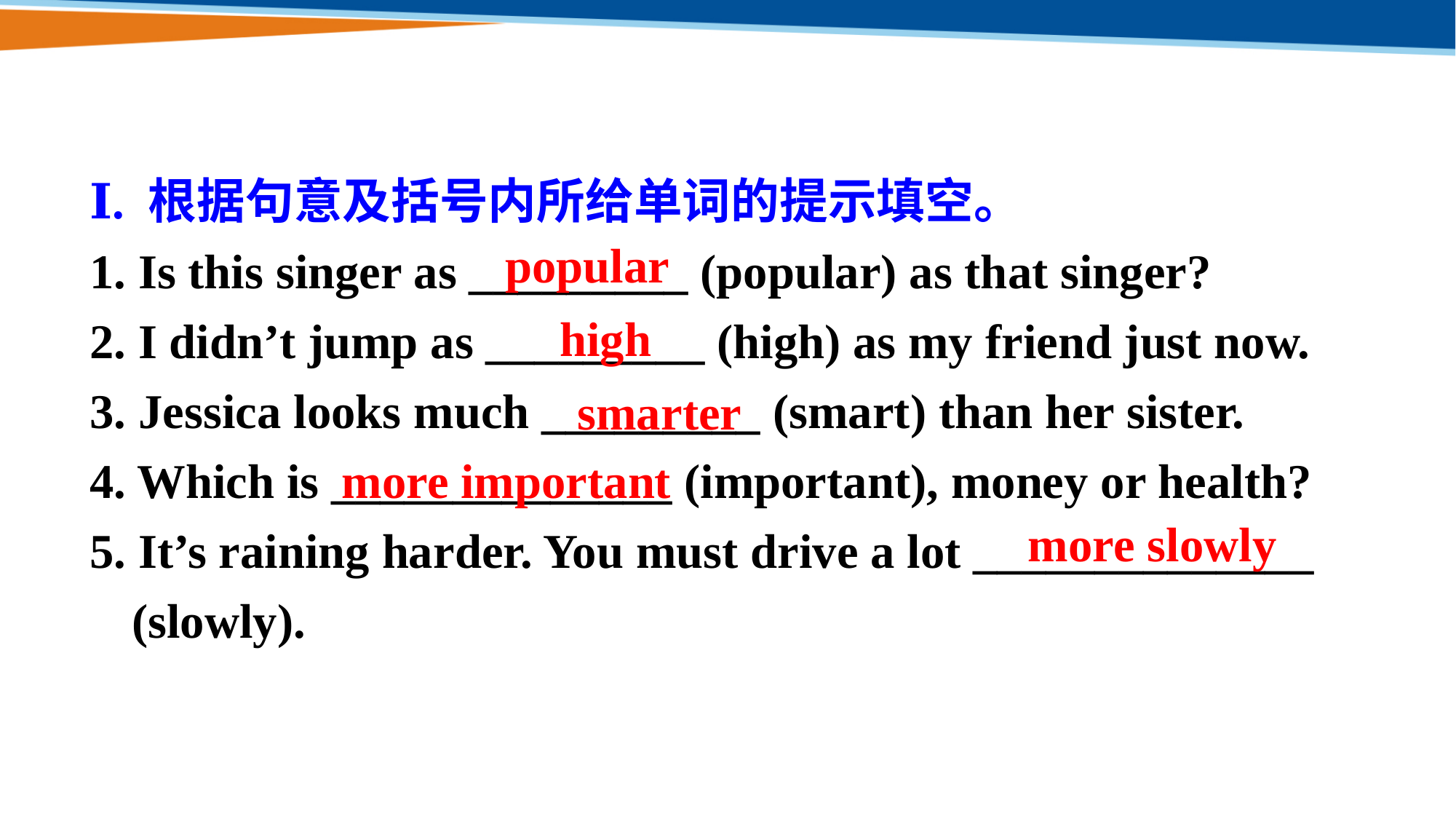

Ⅰ. 根据句意及括号内所给单词的提示填空。
1. Is this singer as _________ (popular) as that singer?
2. I didn’t jump as _________ (high) as my friend just now.
3. Jessica looks much _________ (smart) than her sister.
4. Which is ______________ (important), money or health?
5. It’s raining harder. You must drive a lot ______________ (slowly).
popular
high
smarter
more important
more slowly